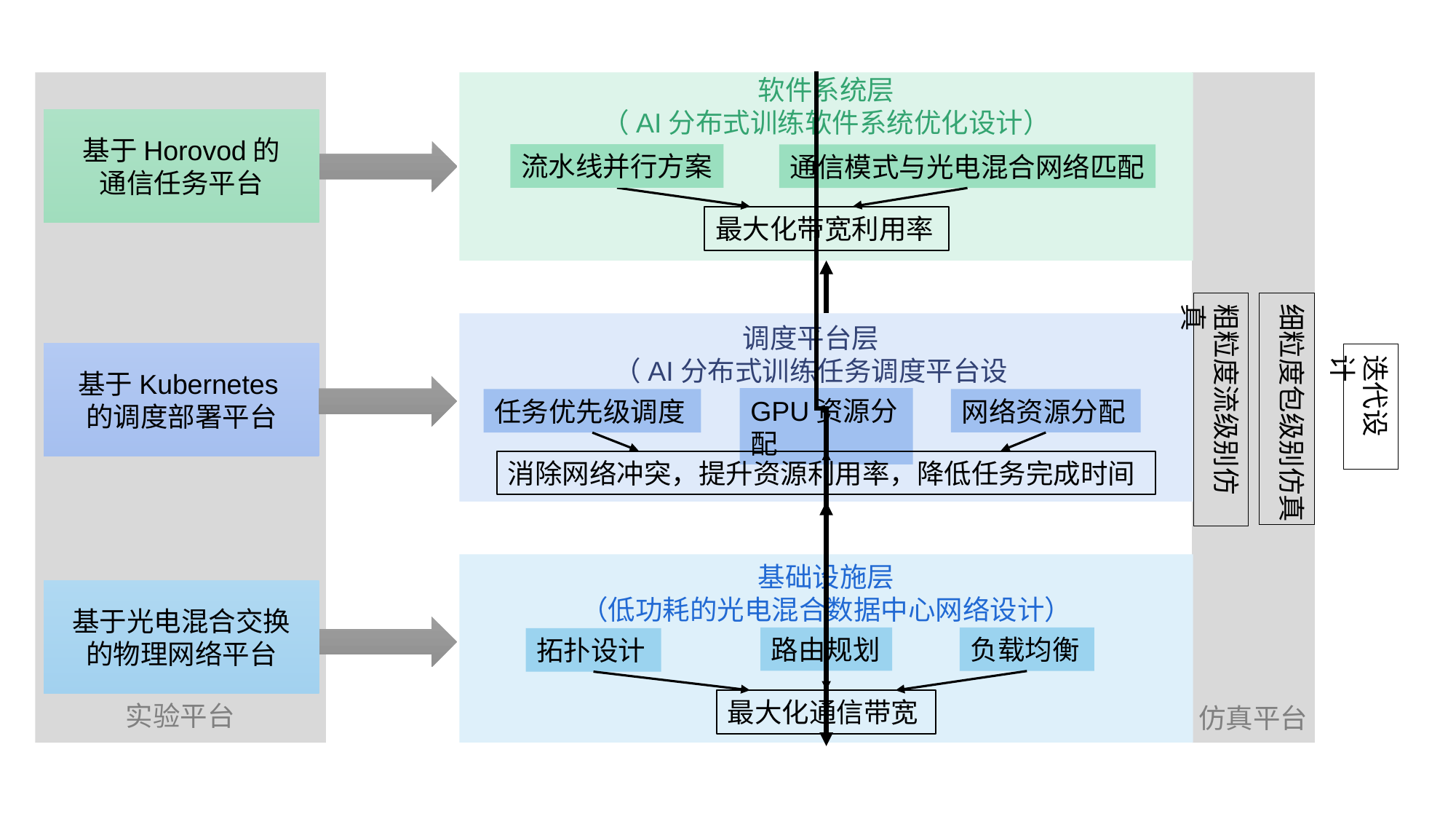

软件系统层
（AI分布式训练软件系统优化设计）

仿真平台
基于Horovod的
通信任务平台

流水线并行方案
通信模式与光电混合网络匹配
最大化带宽利用率
粗粒度流级别仿真
细粒度包级别仿真

调度平台层
（AI分布式训练任务调度平台设计）
基于Kubernetes的调度部署平台
迭代设计

GPU资源分配
网络资源分配
任务优先级调度
消除网络冲突，提升资源利用率，降低任务完成时间

基础设施层
（低功耗的光电混合数据中心网络设计）
基于光电混合交换的物理网络平台

路由规划
负载均衡
拓扑设计
最大化通信带宽
实验平台